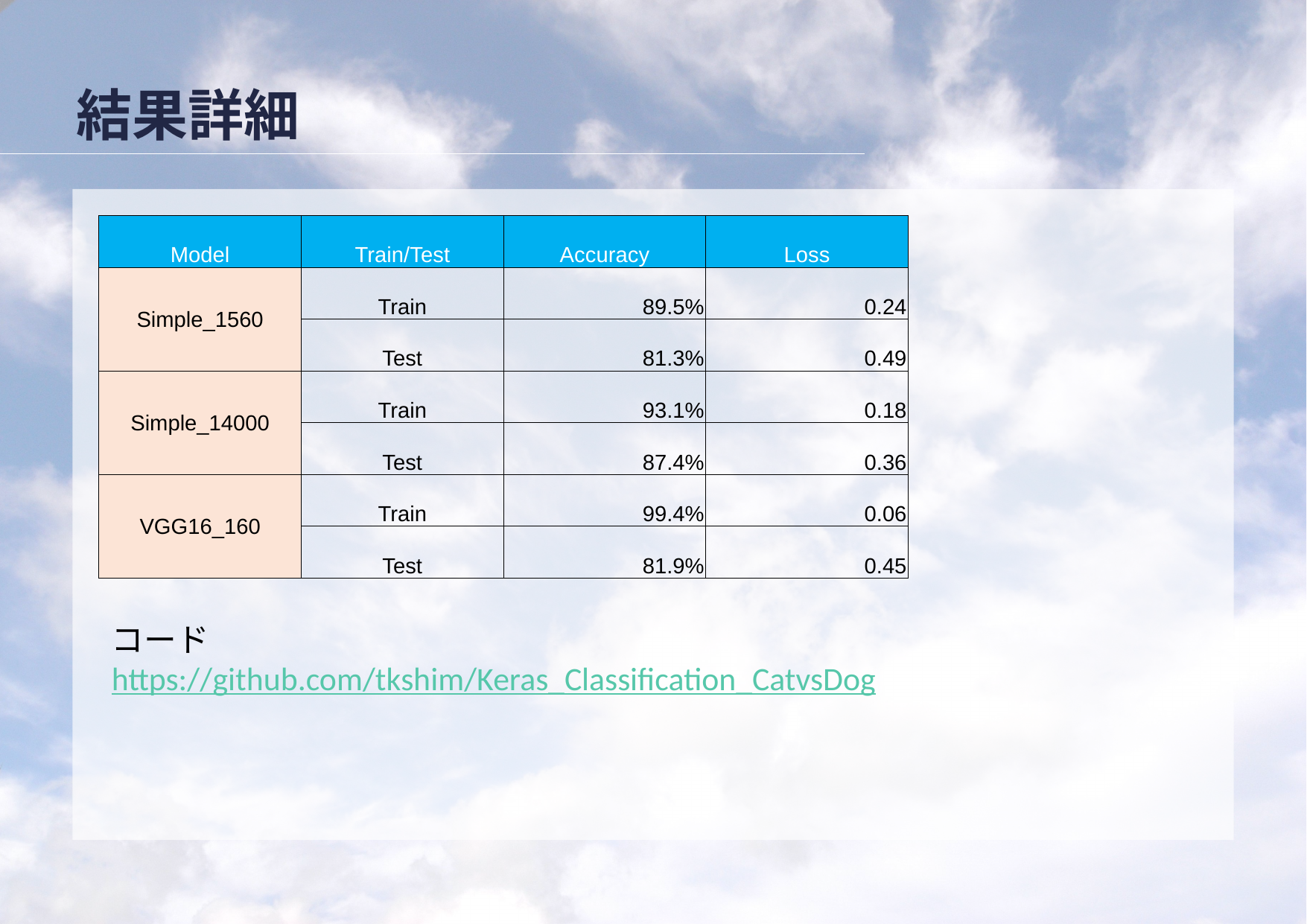

# 結果詳細
| Model | Train/Test | Accuracy | Loss |
| --- | --- | --- | --- |
| Simple\_1560 | Train | 89.5% | 0.24 |
|  | Test | 81.3% | 0.49 |
| Simple\_14000 | Train | 93.1% | 0.18 |
|  | Test | 87.4% | 0.36 |
| VGG16\_160 | Train | 99.4% | 0.06 |
|  | Test | 81.9% | 0.45 |

コード
https://github.com/tkshim/Keras_Classification_CatvsDog